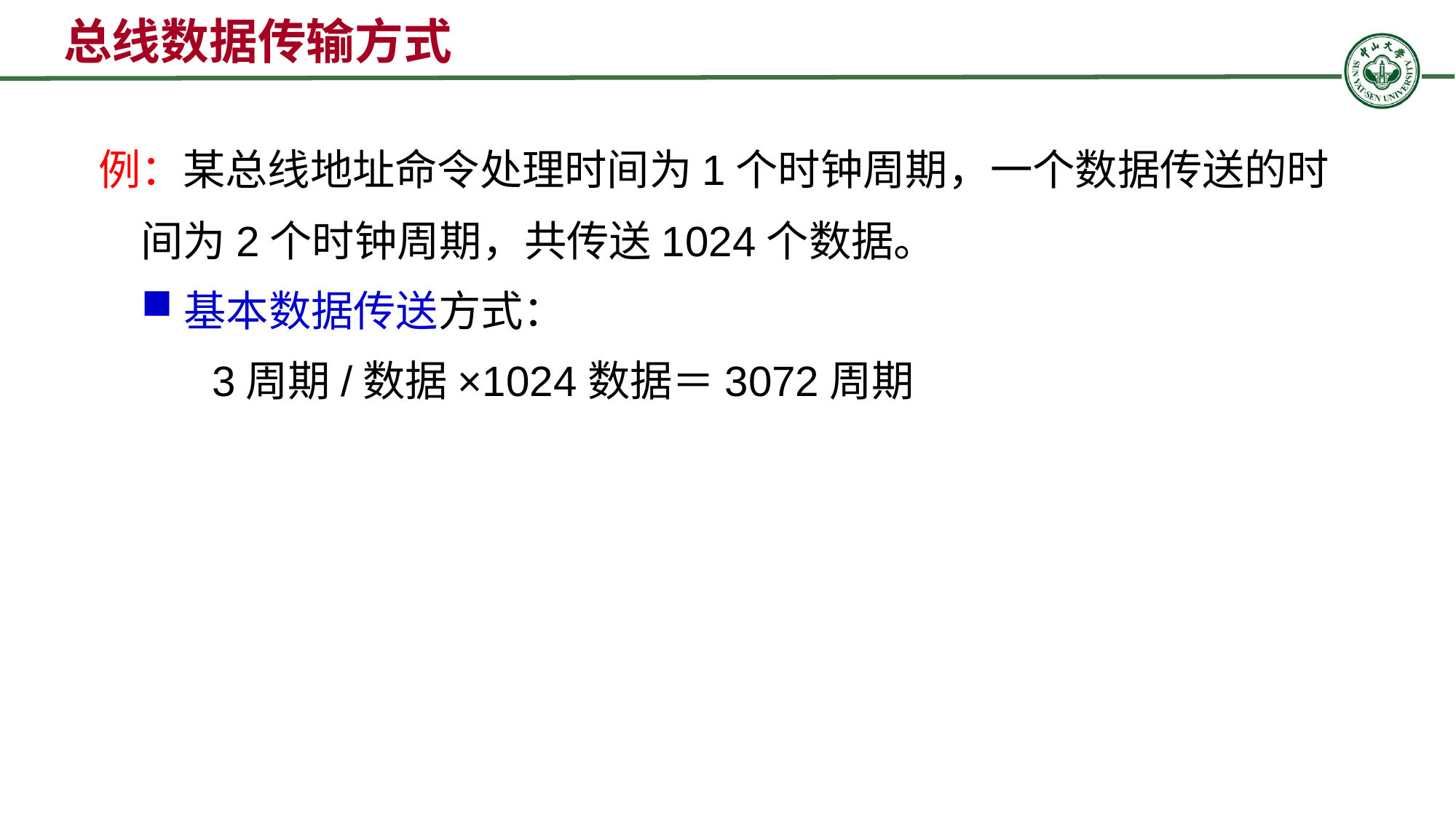

总线数据传输方式
例：某总线地址命令处理时间为1个时钟周期，一个数据传送的时间为2个时钟周期，共传送1024个数据。
基本数据传送方式：
      3周期/数据×1024数据＝3072周期